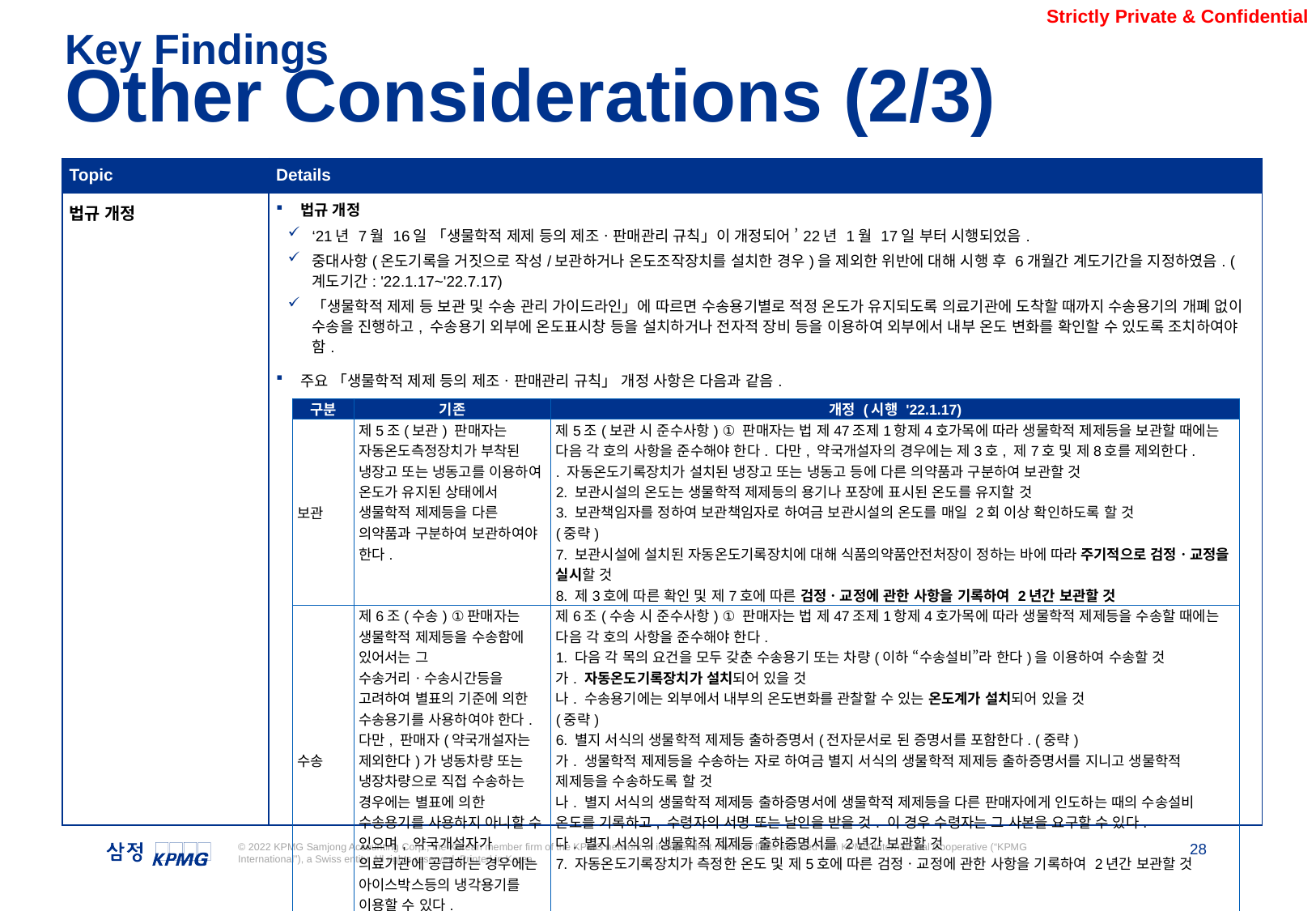

Key Findings
Other Considerations (2/3)
| Topic | Details |
| --- | --- |
| 법규 개정 | 법규 개정 ‘21년 7월 16일 「생물학적 제제 등의 제조ㆍ판매관리 규칙」이 개정되어 ’22년 1월 17일 부터 시행되었음. 중대사항(온도기록을 거짓으로 작성/보관하거나 온도조작장치를 설치한 경우)을 제외한 위반에 대해 시행 후 6개월간 계도기간을 지정하였음. (계도기간: '22.1.17~'22.7.17) 「생물학적 제제 등 보관 및 수송 관리 가이드라인」에 따르면 수송용기별로 적정 온도가 유지되도록 의료기관에 도착할 때까지 수송용기의 개폐 없이 수송을 진행하고, 수송용기 외부에 온도표시창 등을 설치하거나 전자적 장비 등을 이용하여 외부에서 내부 온도 변화를 확인할 수 있도록 조치하여야 함. 주요 「생물학적 제제 등의 제조ㆍ판매관리 규칙」 개정 사항은 다음과 같음. |
| 구분 | 기존 | 개정 (시행 '22.1.17) |
| --- | --- | --- |
| 보관 | 제5조(보관) 판매자는 자동온도측정장치가 부착된 냉장고 또는 냉동고를 이용하여 온도가 유지된 상태에서 생물학적 제제등을 다른 의약품과 구분하여 보관하여야 한다. | 제5조(보관 시 준수사항) ① 판매자는 법 제47조제1항제4호가목에 따라 생물학적 제제등을 보관할 때에는 다음 각 호의 사항을 준수해야 한다. 다만, 약국개설자의 경우에는 제3호, 제7호 및 제8호를 제외한다. . 자동온도기록장치가 설치된 냉장고 또는 냉동고 등에 다른 의약품과 구분하여 보관할 것 2. 보관시설의 온도는 생물학적 제제등의 용기나 포장에 표시된 온도를 유지할 것 3. 보관책임자를 정하여 보관책임자로 하여금 보관시설의 온도를 매일 2회 이상 확인하도록 할 것 (중략) 7. 보관시설에 설치된 자동온도기록장치에 대해 식품의약품안전처장이 정하는 바에 따라 주기적으로 검정ㆍ교정을 실시할 것 8. 제3호에 따른 확인 및 제7호에 따른 검정ㆍ교정에 관한 사항을 기록하여 2년간 보관할 것 |
| 수송 | 제6조(수송) ①판매자는 생물학적 제제등을 수송함에 있어서는 그 수송거리ㆍ수송시간등을 고려하여 별표의 기준에 의한 수송용기를 사용하여야 한다. 다만, 판매자(약국개설자는 제외한다)가 냉동차량 또는 냉장차량으로 직접 수송하는 경우에는 별표에 의한 수송용기를 사용하지 아니할 수 있으며, 약국개설자가 의료기관에 공급하는 경우에는 아이스박스등의 냉각용기를 이용할 수 있다. | 제6조(수송 시 준수사항) ① 판매자는 법 제47조제1항제4호가목에 따라 생물학적 제제등을 수송할 때에는 다음 각 호의 사항을 준수해야 한다. 1. 다음 각 목의 요건을 모두 갖춘 수송용기 또는 차량(이하 “수송설비”라 한다)을 이용하여 수송할 것 가. 자동온도기록장치가 설치되어 있을 것 나. 수송용기에는 외부에서 내부의 온도변화를 관찰할 수 있는 온도계가 설치되어 있을 것 (중략) 6. 별지 서식의 생물학적 제제등 출하증명서(전자문서로 된 증명서를 포함한다. (중략) 가. 생물학적 제제등을 수송하는 자로 하여금 별지 서식의 생물학적 제제등 출하증명서를 지니고 생물학적 제제등을 수송하도록 할 것 나. 별지 서식의 생물학적 제제등 출하증명서에 생물학적 제제등을 다른 판매자에게 인도하는 때의 수송설비 온도를 기록하고, 수령자의 서명 또는 날인을 받을 것. 이 경우 수령자는 그 사본을 요구할 수 있다. 다. 별지 서식의 생물학적 제제등 출하증명서를 2년간 보관할 것 7. 자동온도기록장치가 측정한 온도 및 제5호에 따른 검정ㆍ교정에 관한 사항을 기록하여 2년간 보관할 것 |